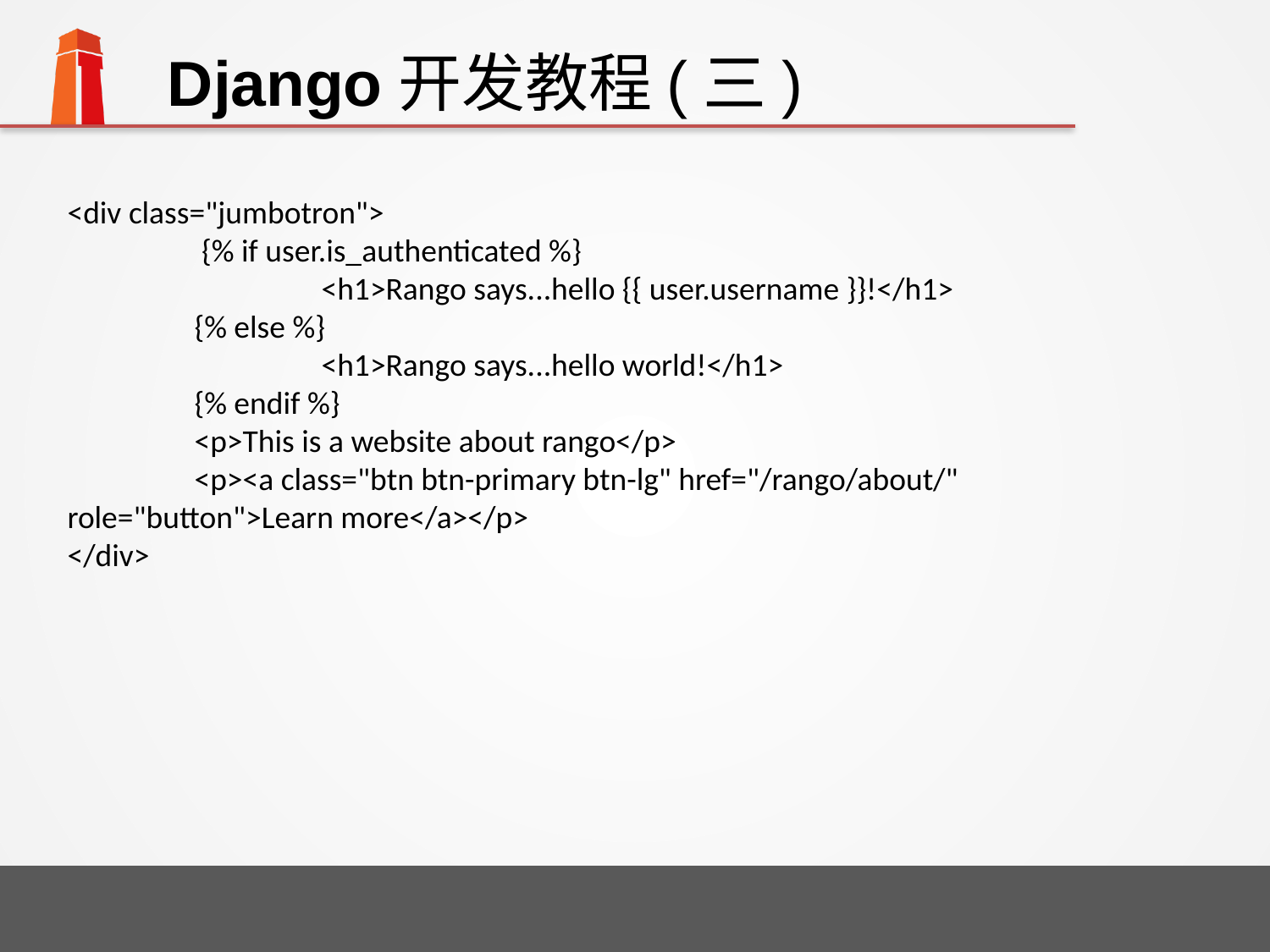

# Django开发教程(三)
<div class="jumbotron">
	 {% if user.is_authenticated %}
		<h1>Rango says...hello {{ user.username }}!</h1>
	{% else %}
		<h1>Rango says...hello world!</h1>
	{% endif %}
	<p>This is a website about rango</p>
	<p><a class="btn btn-primary btn-lg" href="/rango/about/" role="button">Learn more</a></p>
</div>